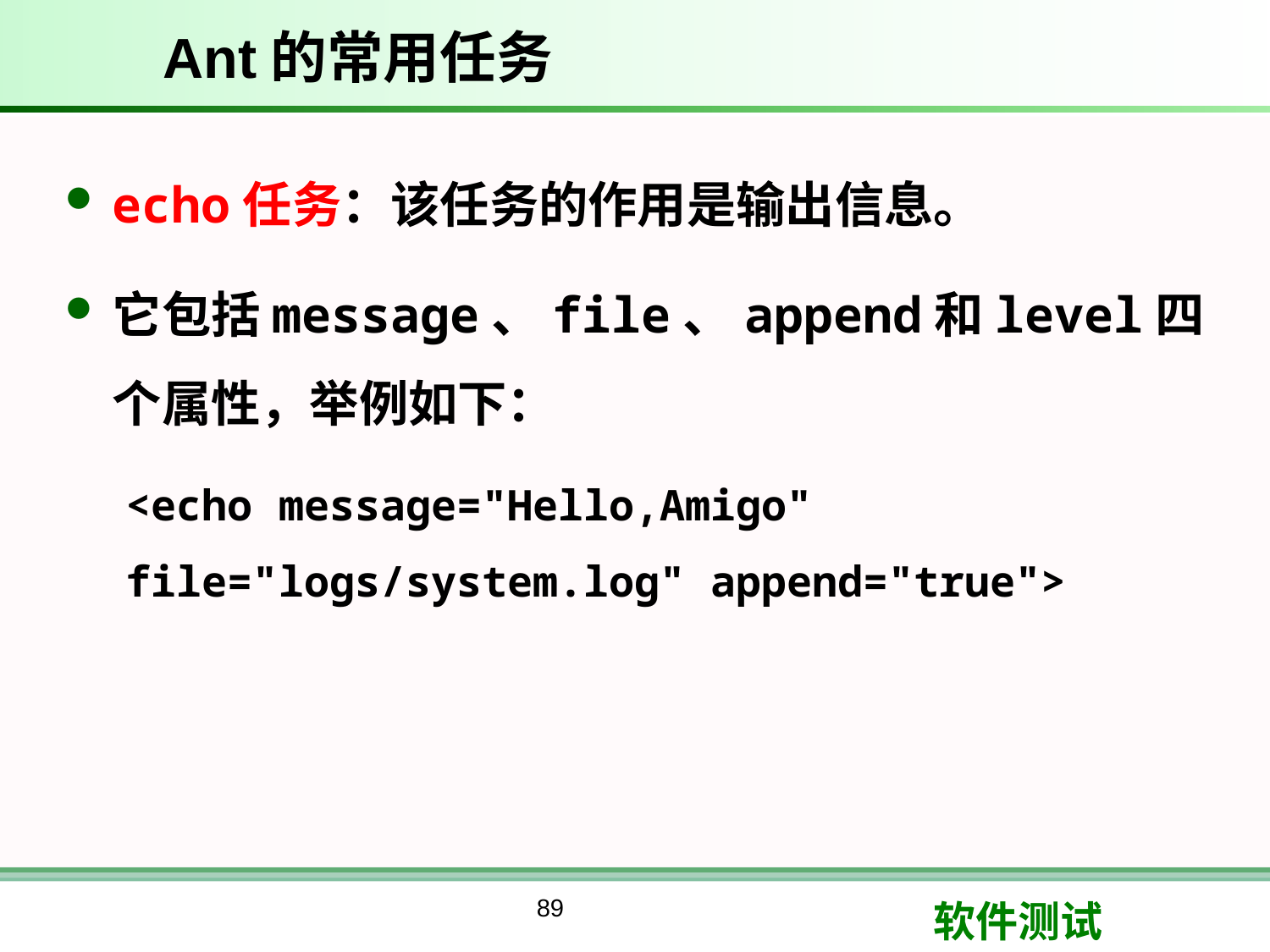

# Ant的常用任务
echo任务：该任务的作用是输出信息。
它包括message、file、append和level四个属性，举例如下：
<echo message="Hello,Amigo" file="logs/system.log" append="true">

89